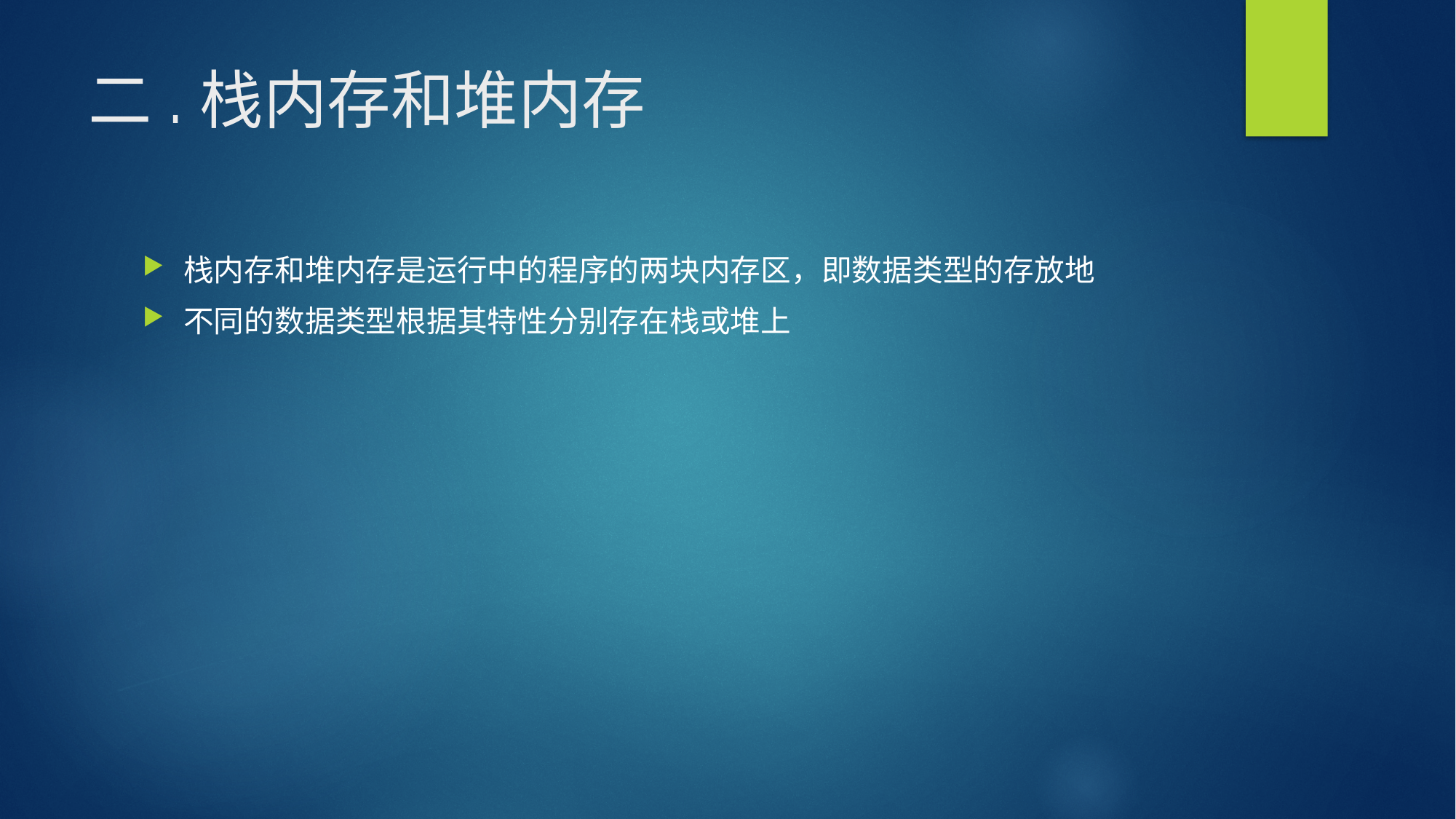

# 二.栈内存和堆内存
栈内存和堆内存是运行中的程序的两块内存区，即数据类型的存放地
不同的数据类型根据其特性分别存在栈或堆上